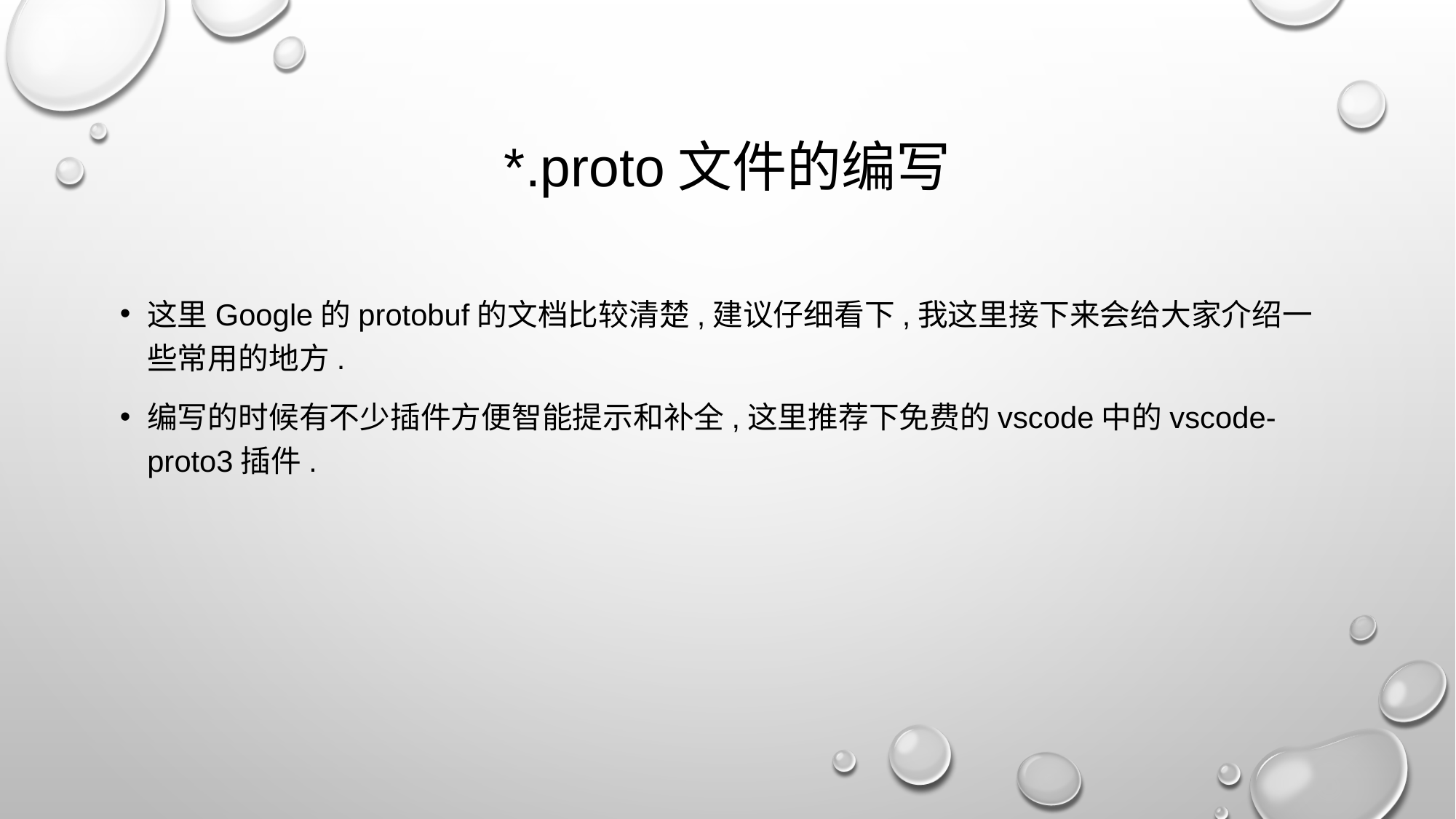

# *.proto文件的编写
这里Google的protobuf的文档比较清楚,建议仔细看下,我这里接下来会给大家介绍一些常用的地方.
编写的时候有不少插件方便智能提示和补全,这里推荐下免费的vscode中的vscode-proto3插件.